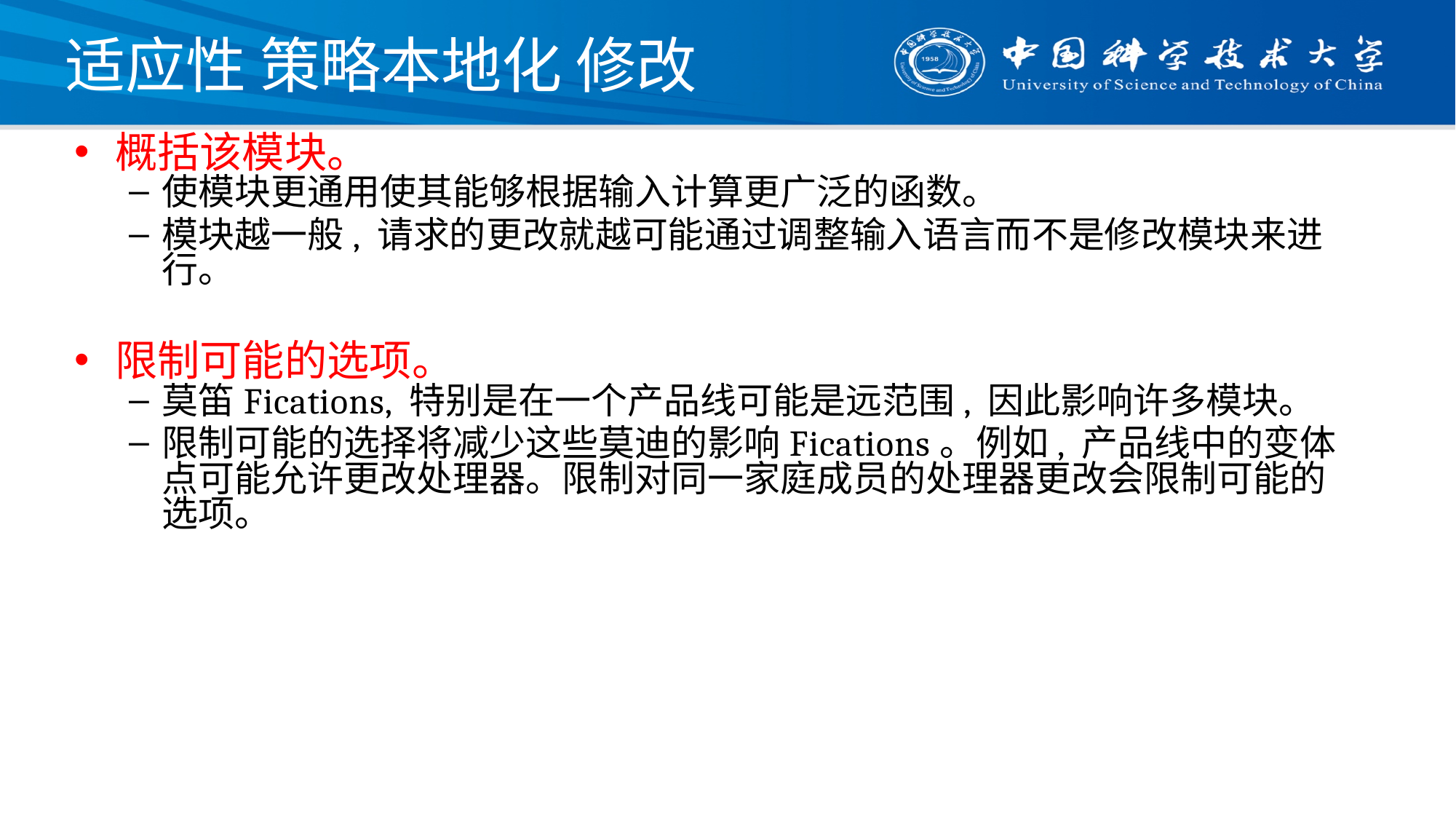

# 适应性 策略本地化 修改
概括该模块。
使模块更通用使其能够根据输入计算更广泛的函数。
模块越一般, 请求的更改就越可能通过调整输入语言而不是修改模块来进行。

限制可能的选项。
莫笛Fications, 特别是在一个产品线可能是远范围, 因此影响许多模块。
限制可能的选择将减少这些莫迪的影响Fications。例如, 产品线中的变体点可能允许更改处理器。限制对同一家庭成员的处理器更改会限制可能的选项。